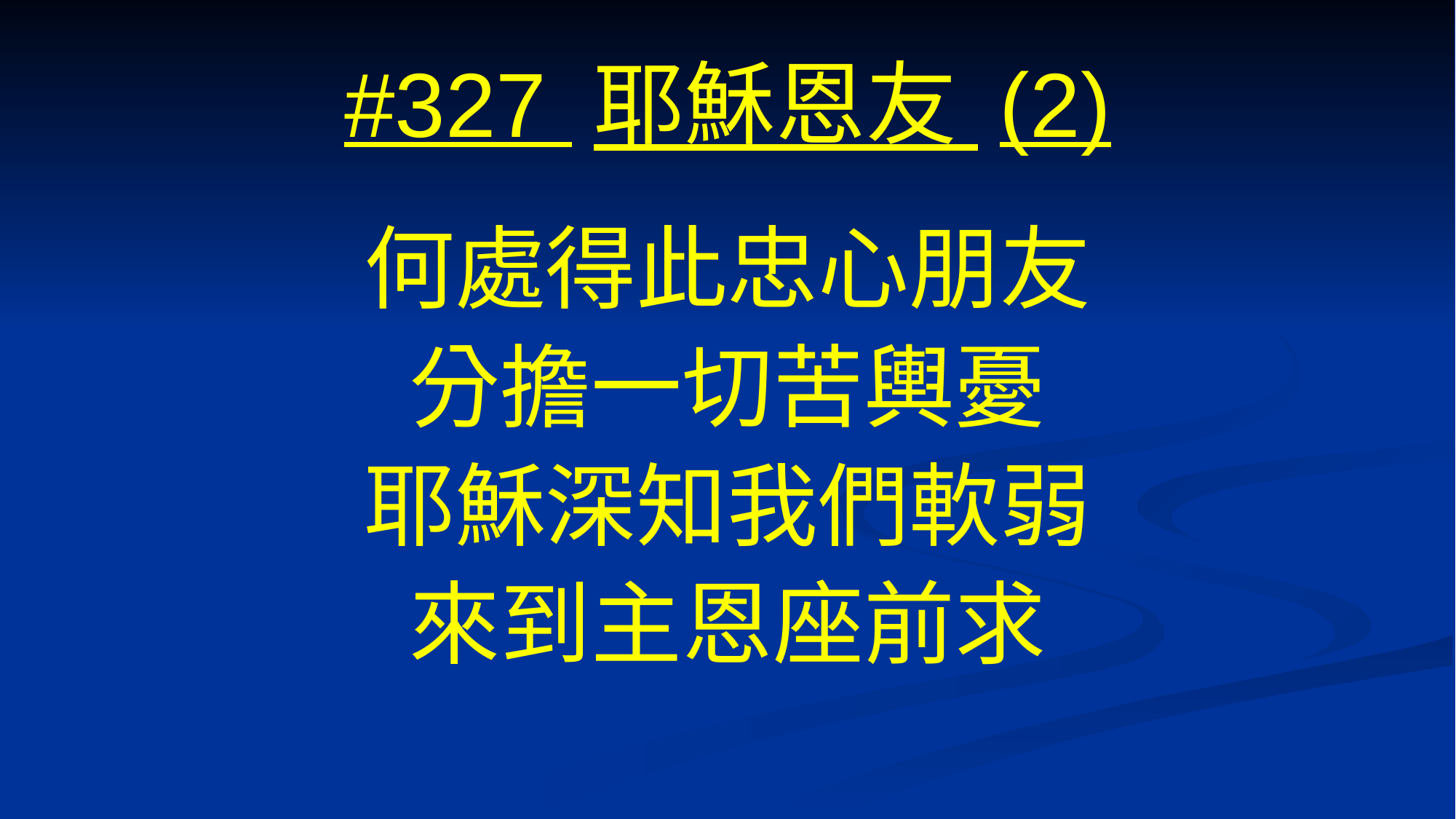

# #327 耶穌恩友 (2)
何處得此忠心朋友
分擔一切苦輿憂
耶穌深知我們軟弱
來到主恩座前求